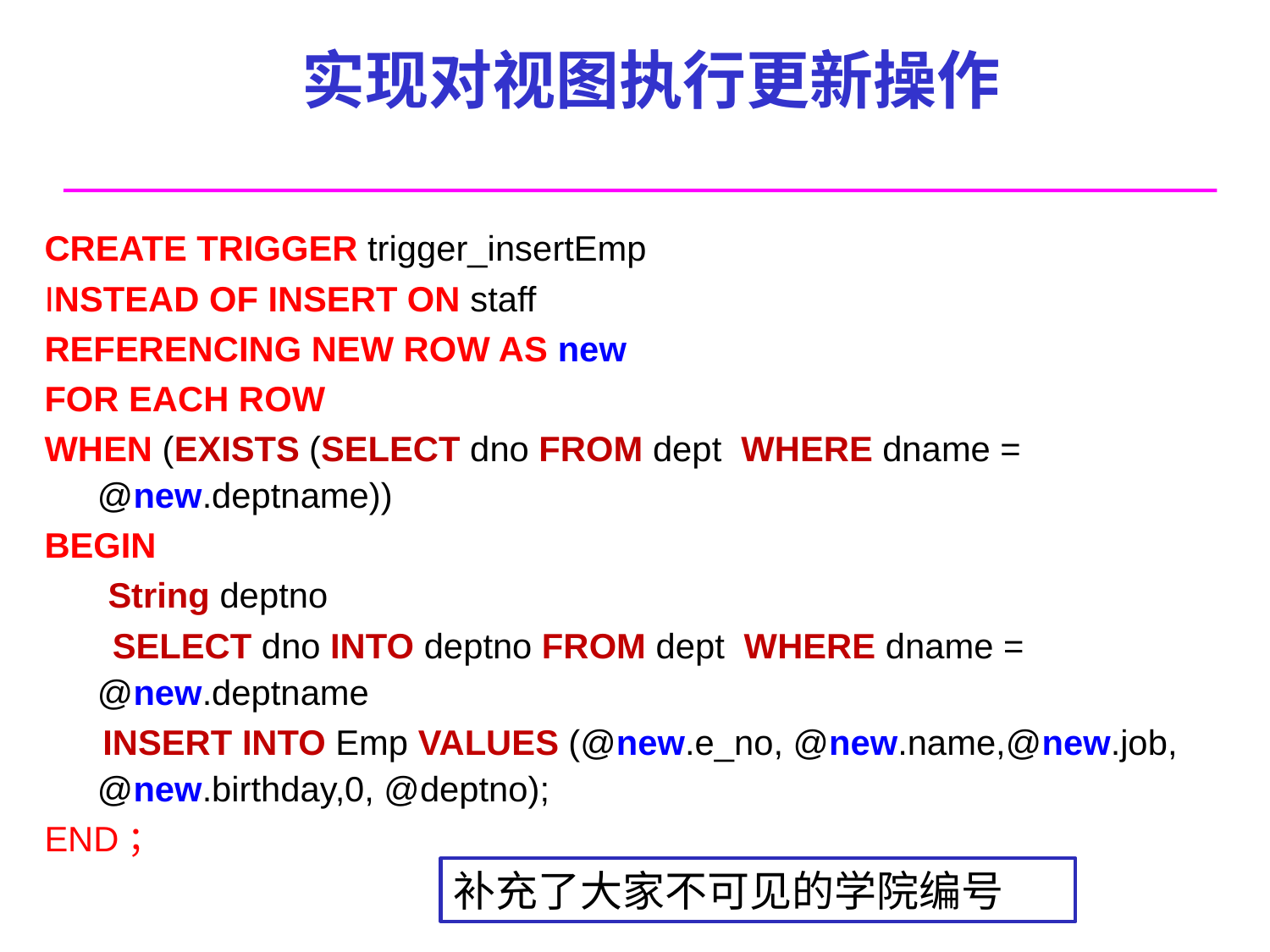

# 实现对视图执行更新操作
CREATE TRIGGER trigger_insertEmp
INSTEAD OF INSERT ON staff
REFERENCING NEW ROW AS new
FOR EACH ROW
WHEN (EXISTS (SELECT dno FROM dept  WHERE dname = @new.deptname))
BEGIN
String deptno
       SELECT dno INTO deptno FROM dept  WHERE dname = @new.deptname
      INSERT INTO Emp VALUES (@new.e_no, @new.name,@new.job, @new.birthday,0, @deptno);
END；
补充了大家不可见的学院编号